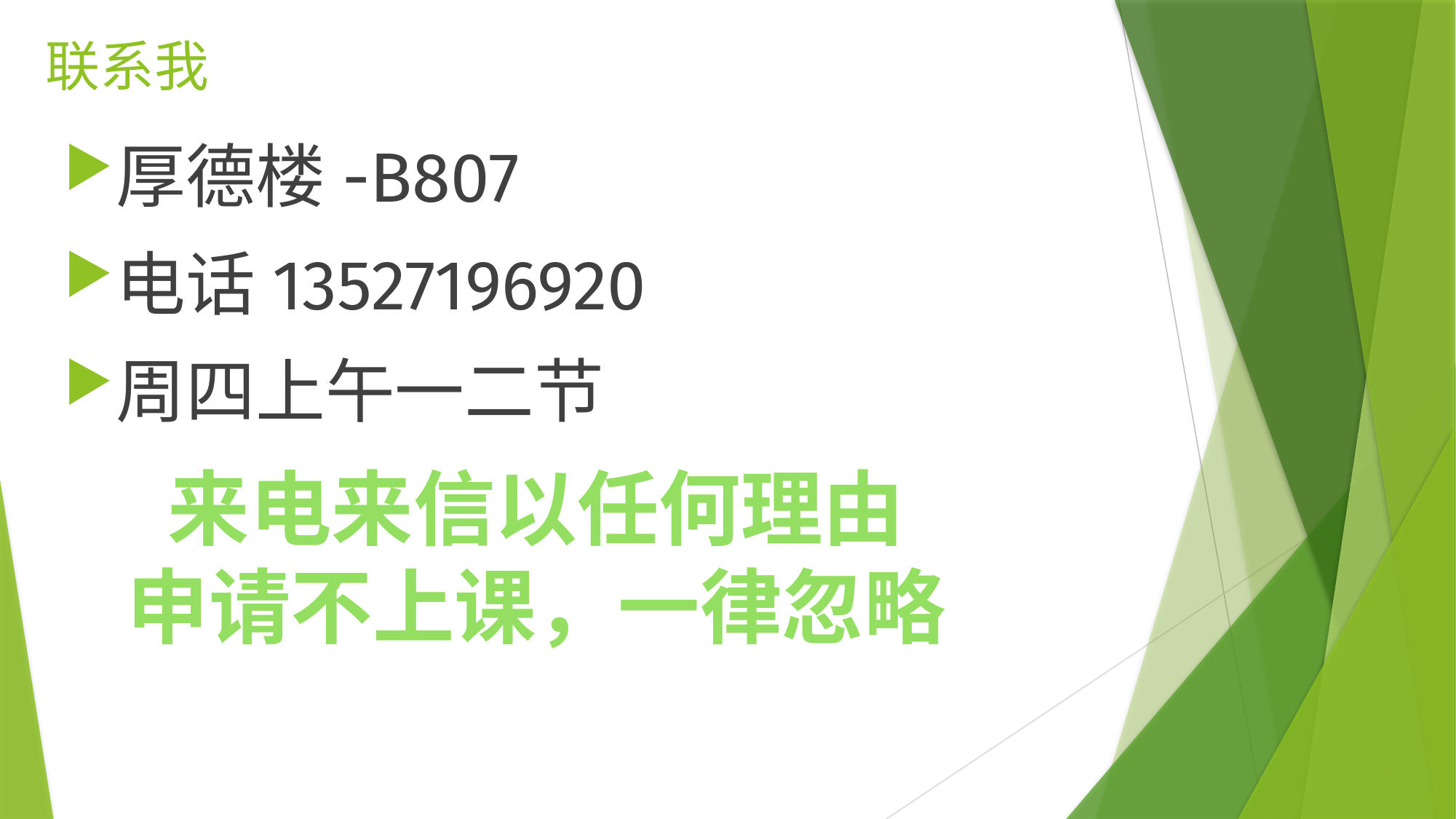

联系我
厚德楼-B807
电话13527196920
周四上午一二节
来电来信以任何理由
申请不上课，一律忽略